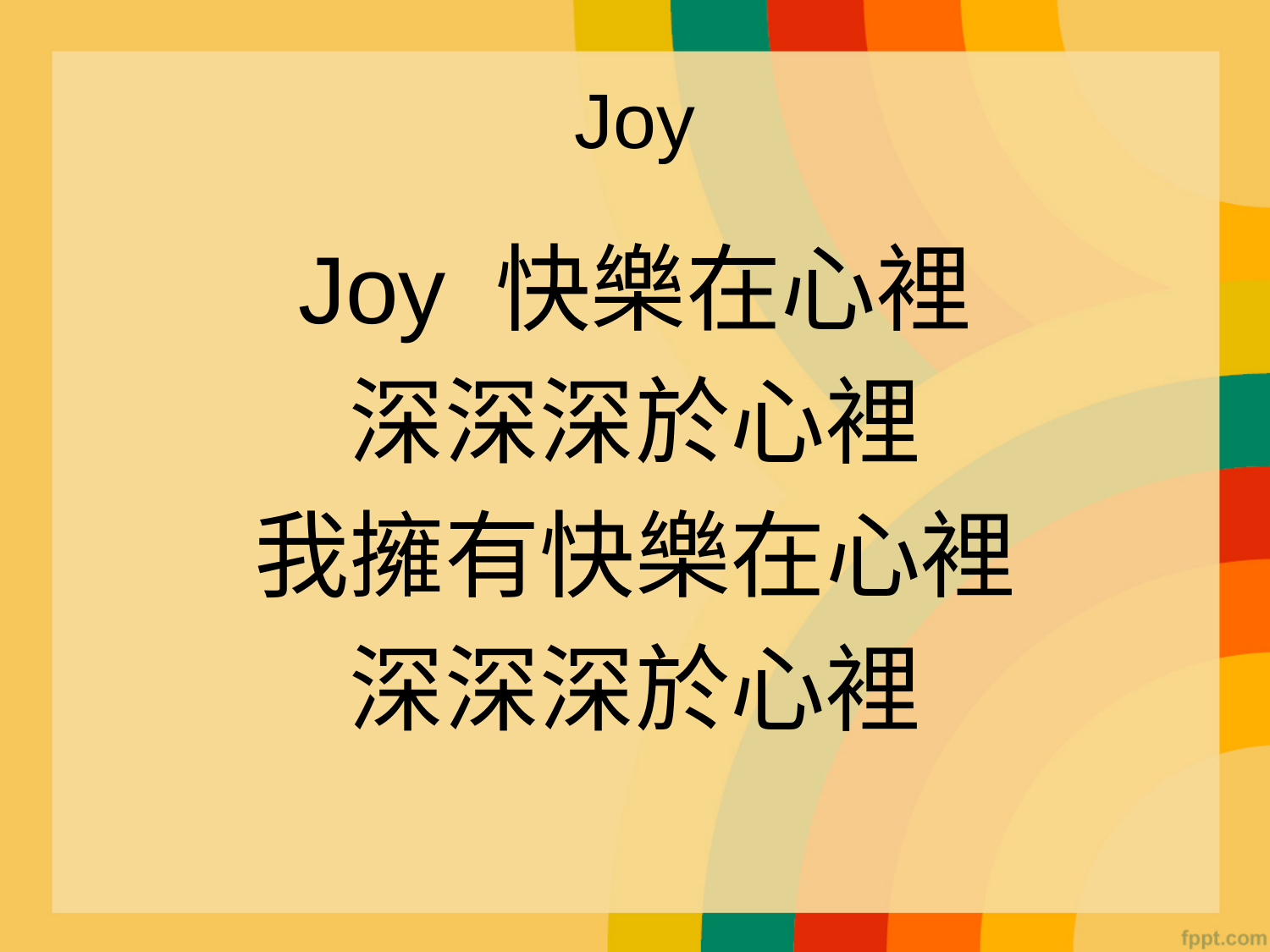

# Joy
Joy 快樂在心裡
深深深於心裡
我擁有快樂在心裡
深深深於心裡